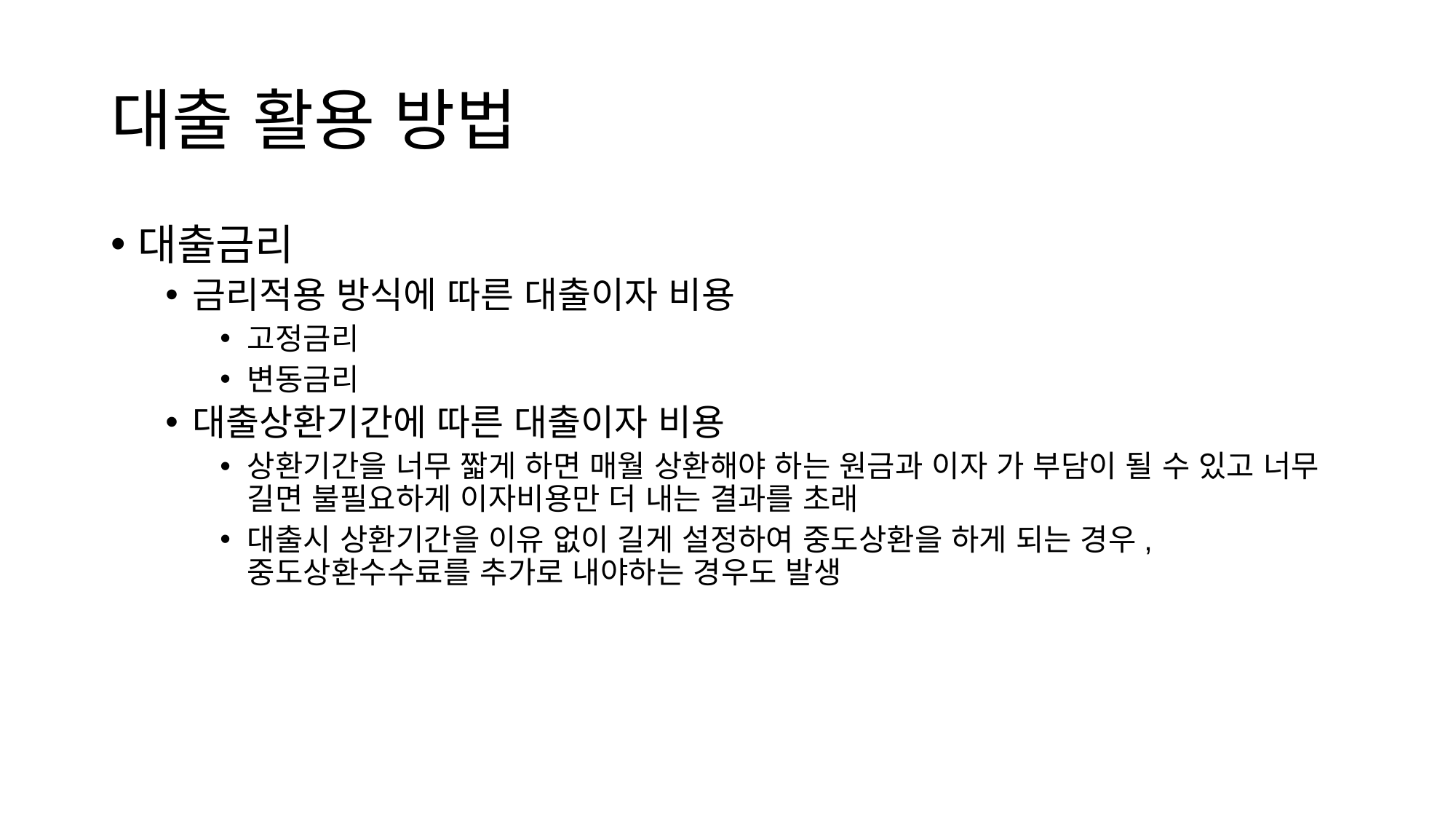

# 대출 활용 방법
대출금리
금리적용 방식에 따른 대출이자 비용
고정금리
변동금리
대출상환기간에 따른 대출이자 비용
상환기간을 너무 짧게 하면 매월 상환해야 하는 원금과 이자 가 부담이 될 수 있고 너무 길면 불필요하게 이자비용만 더 내는 결과를 초래
대출시 상환기간을 이유 없이 길게 설정하여 중도상환을 하게 되는 경우, 중도상환수수료를 추가로 내야하는 경우도 발생